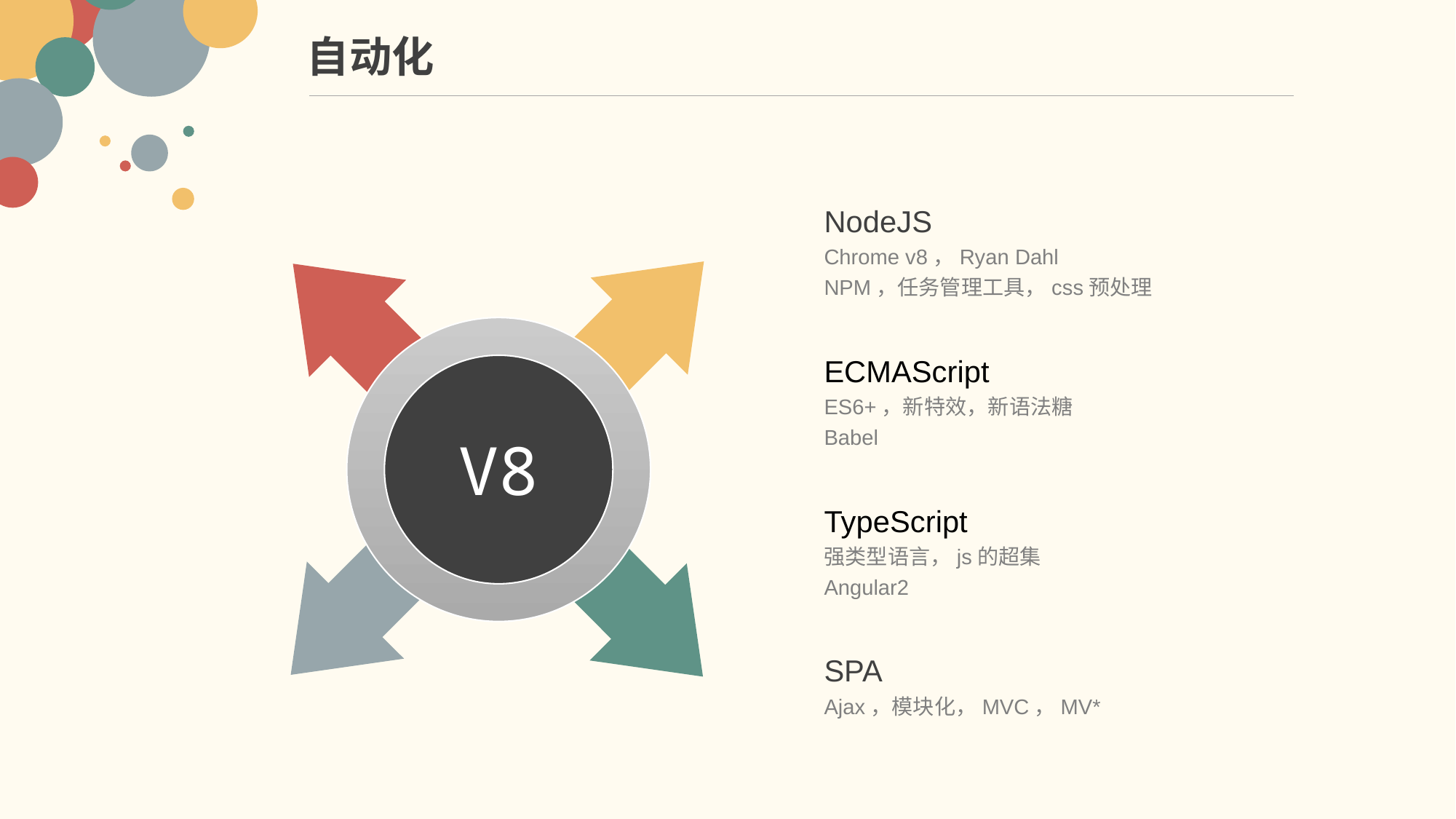

自动化
NodeJS
Chrome v8，Ryan Dahl
NPM，任务管理工具，css预处理

ECMAScript
ES6+，新特效，新语法糖
Babel
V8
TypeScript
强类型语言，js的超集
Angular2

SPA
Ajax，模块化，MVC，MV*